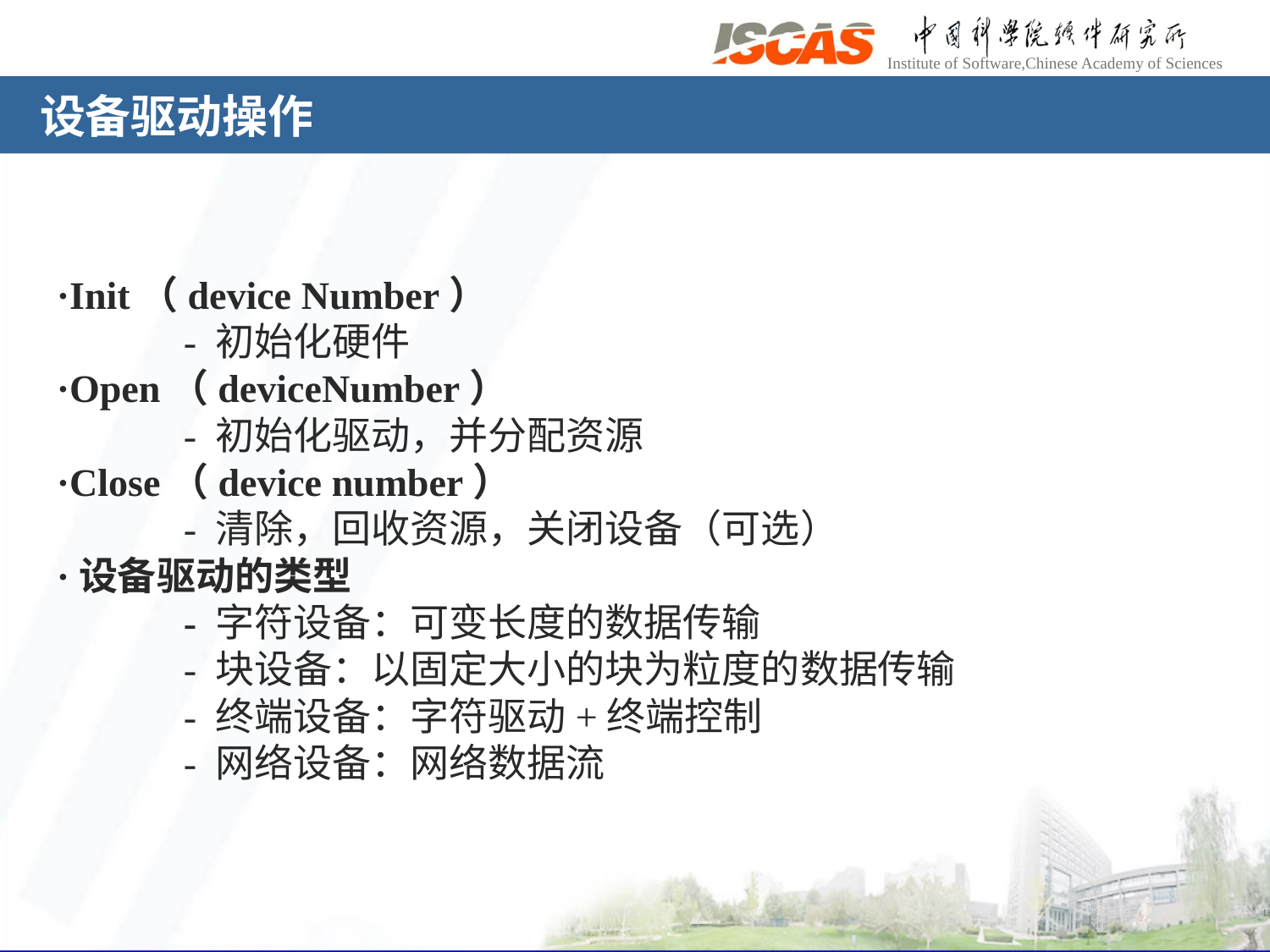

# 设备驱动操作
·Init（device Number）
	- 初始化硬件
·Open（deviceNumber）
	- 初始化驱动，并分配资源
·Close（device number）
	- 清除，回收资源，关闭设备（可选）
·设备驱动的类型
	- 字符设备：可变长度的数据传输
	- 块设备：以固定大小的块为粒度的数据传输
	- 终端设备：字符驱动+终端控制
	- 网络设备：网络数据流